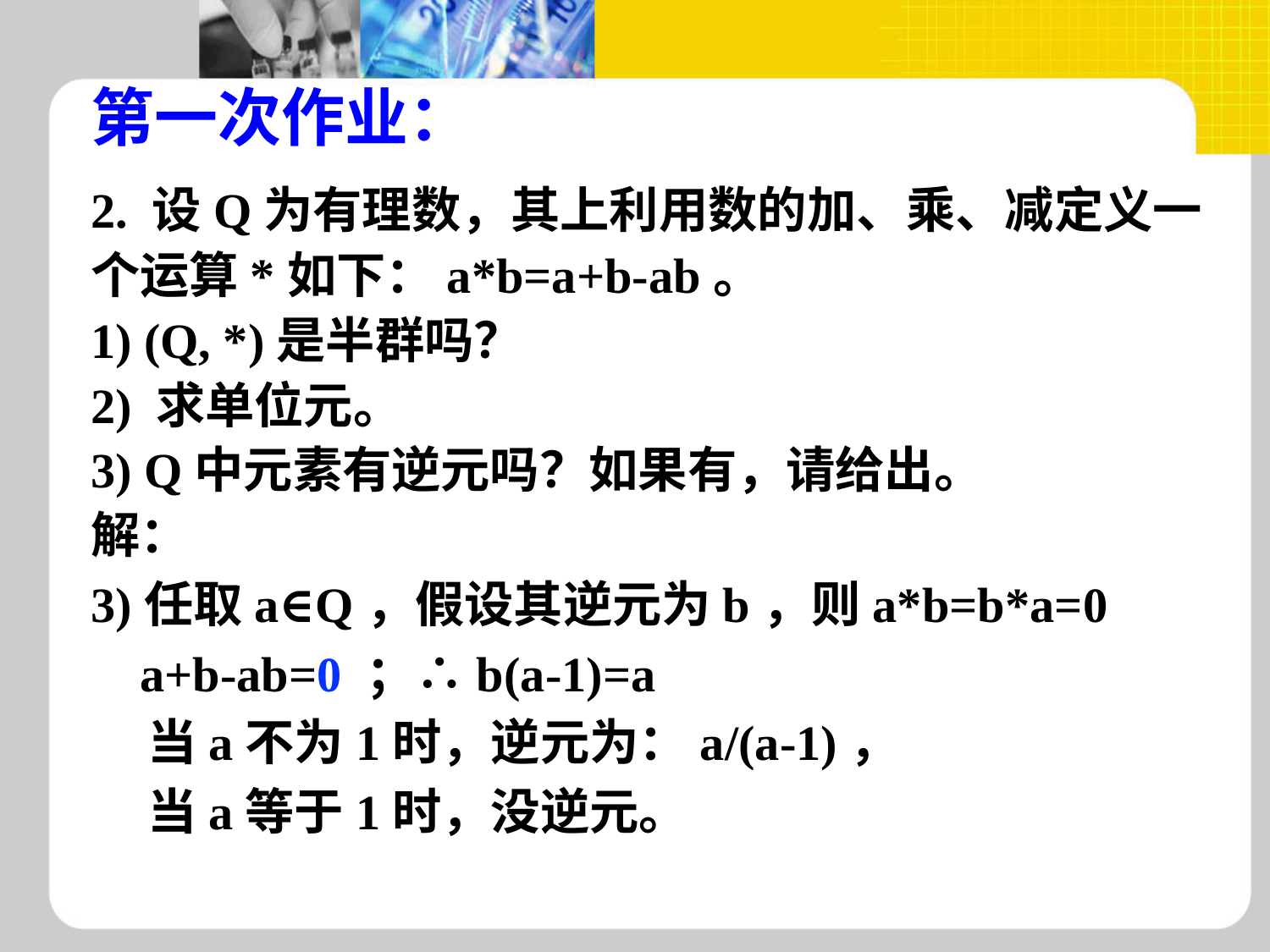

# 第一次作业：
2. 设Q为有理数，其上利用数的加、乘、减定义一个运算*如下：a*b=a+b-ab。
1) (Q, *)是半群吗？
2) 求单位元。
3) Q中元素有逆元吗？如果有，请给出。
解：
3)任取a∈Q，假设其逆元为b，则a*b=b*a=0
    a+b-ab=0 ；∴b(a-1)=a
    当a不为1时，逆元为：a/(a-1)，
    当a等于1时，没逆元。